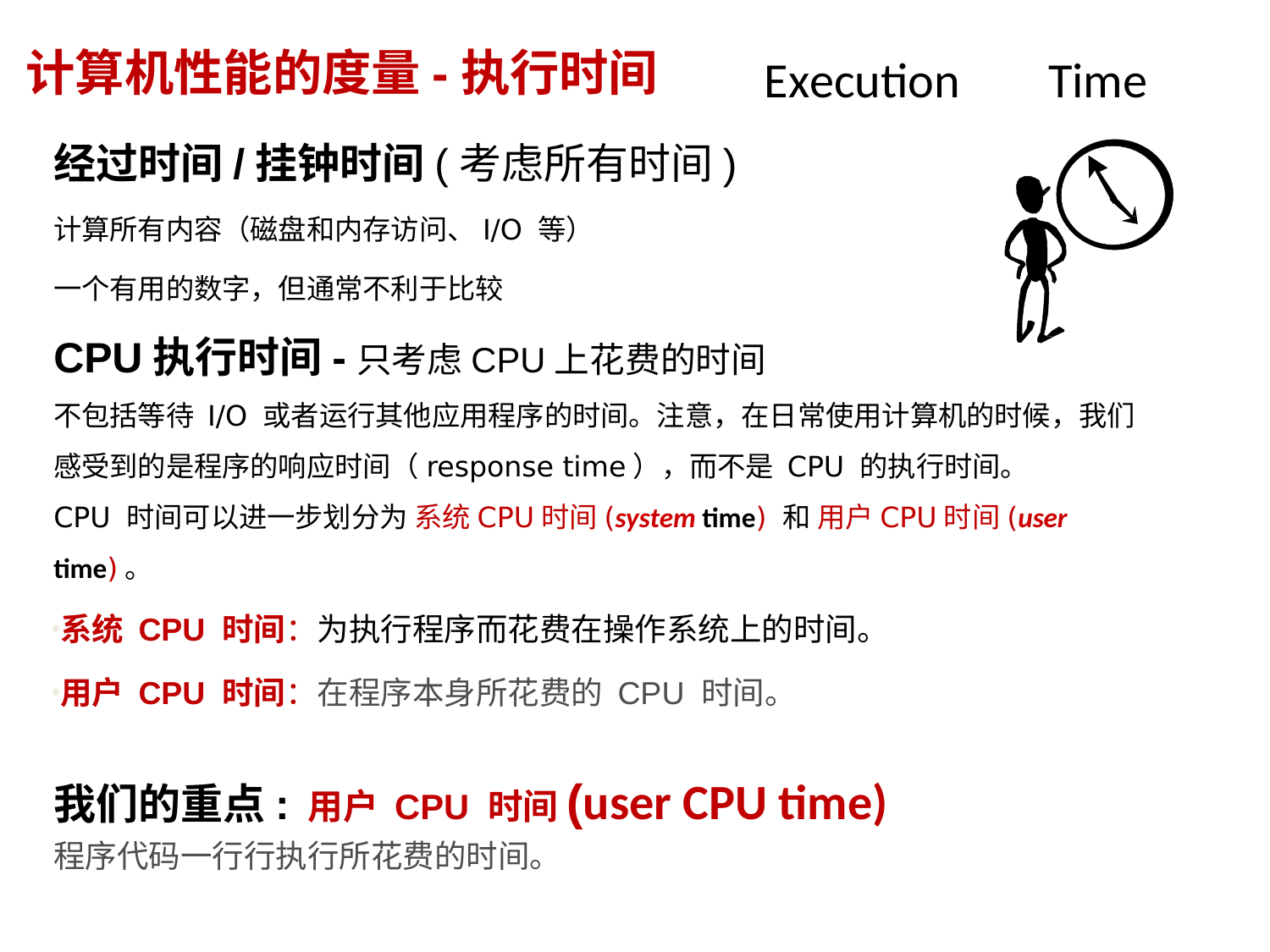

计算机性能的度量-执行时间
# Execution	Time
经过时间/挂钟时间(考虑所有时间)
计算所有内容（磁盘和内存访问、I/O 等）
一个有用的数字，但通常不利于比较
CPU执行时间-只考虑CPU上花费的时间
不包括等待 I/O 或者运行其他应用程序的时间。注意，在日常使用计算机的时候，我们感受到的是程序的响应时间（response time），而不是 CPU 的执行时间。
CPU 时间可以进一步划分为 系统CPU时间(system time) 和 用户CPU时间(user   time)。
系统 CPU 时间：为执行程序而花费在操作系统上的时间。
用户 CPU 时间：在程序本身所花费的 CPU 时间。

我们的重点:	用户 CPU 时间(user CPU time)
程序代码一行行执行所花费的时间。